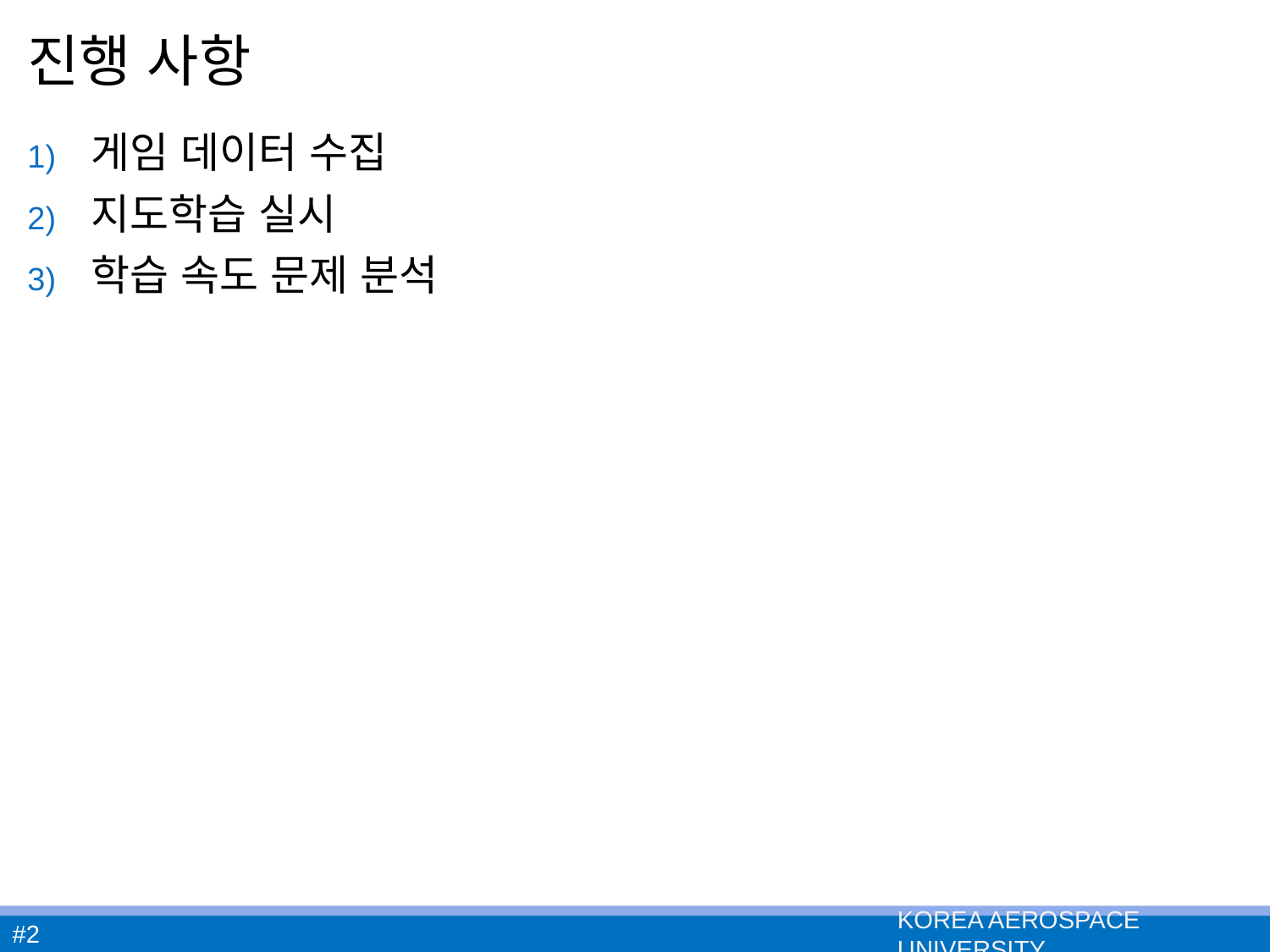

# 진행 사항
게임 데이터 수집
지도학습 실시
학습 속도 문제 분석
#2